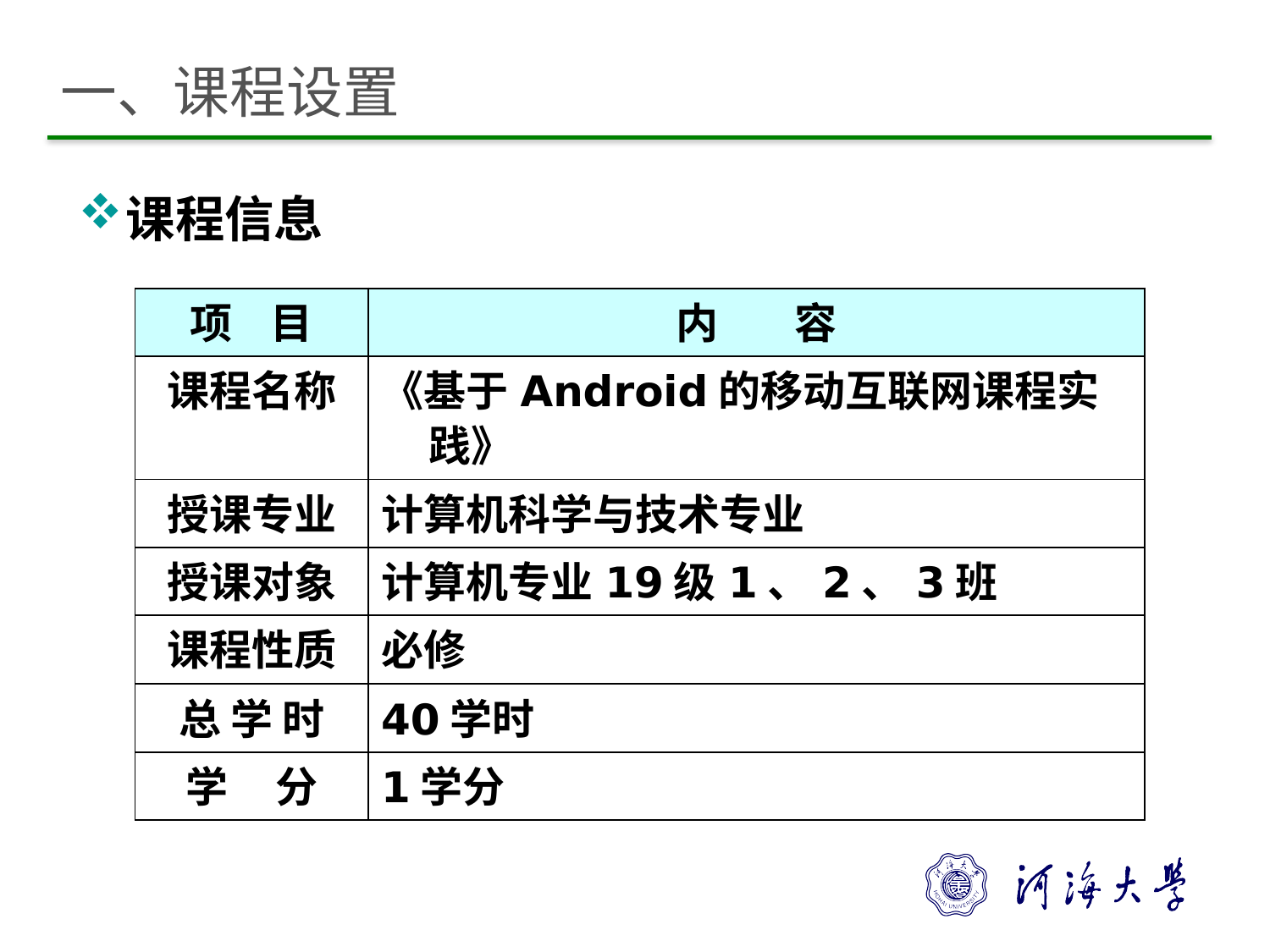

# 一、课程设置

课程信息

| 项 目 | 内 容 |
| --- | --- |
| 课程名称 | 《基于Android的移动互联网课程实践》 |
| 授课专业 | 计算机科学与技术专业 |
| 授课对象 | 计算机专业19级1、2、3班 |
| 课程性质 | 必修 |
| 总 学 时 | 40学时 |
| 学 分 | 1学分 |